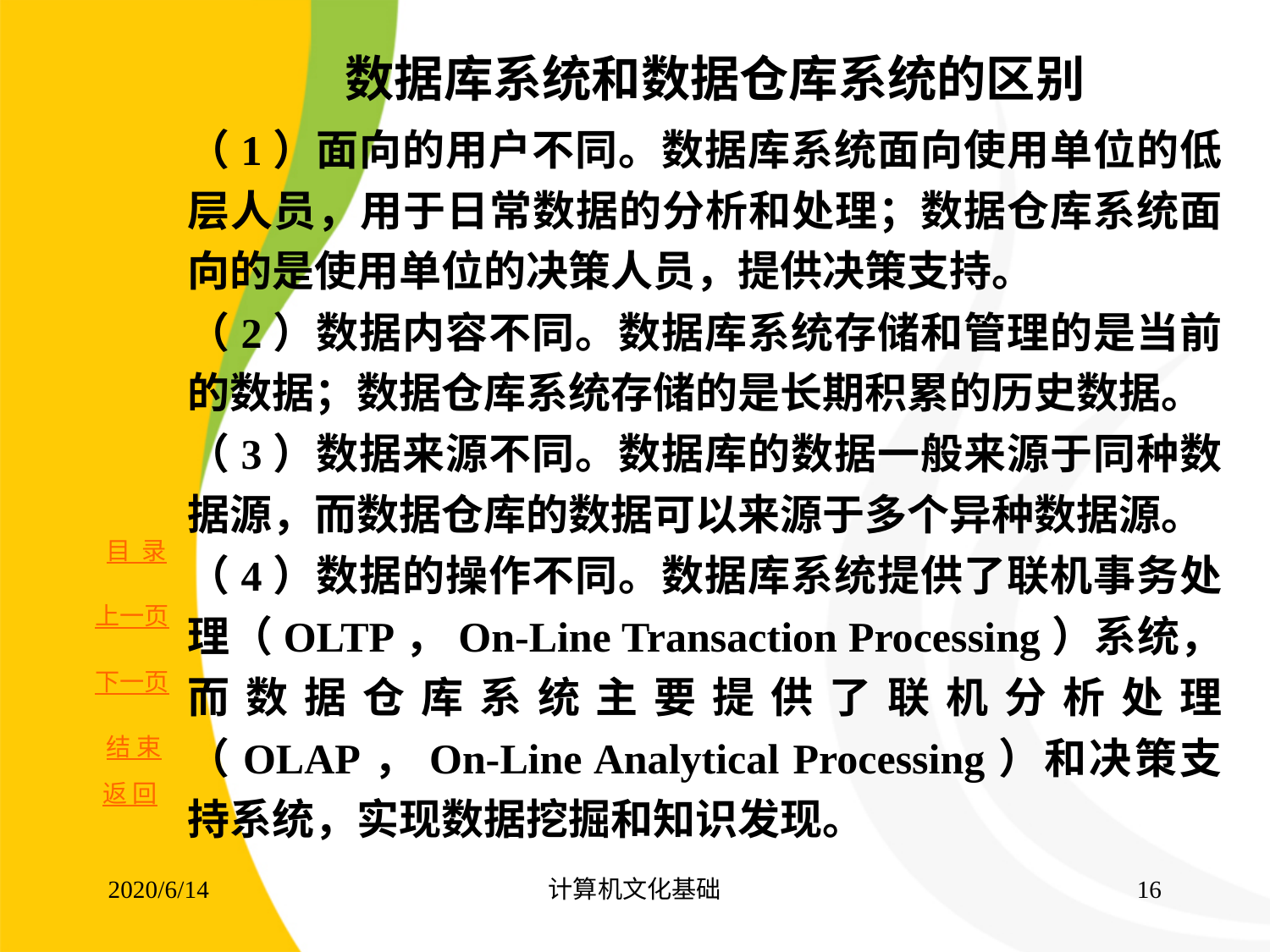

# 数据库系统和数据仓库系统的区别
（1）面向的用户不同。数据库系统面向使用单位的低层人员，用于日常数据的分析和处理；数据仓库系统面向的是使用单位的决策人员，提供决策支持。
（2）数据内容不同。数据库系统存储和管理的是当前的数据；数据仓库系统存储的是长期积累的历史数据。
（3）数据来源不同。数据库的数据一般来源于同种数据源，而数据仓库的数据可以来源于多个异种数据源。
（4）数据的操作不同。数据库系统提供了联机事务处理（OLTP，On-Line Transaction Processing）系统，而数据仓库系统主要提供了联机分析处理（OLAP，On-Line Analytical Processing）和决策支持系统，实现数据挖掘和知识发现。
返 回
2020/6/14
计算机文化基础
16